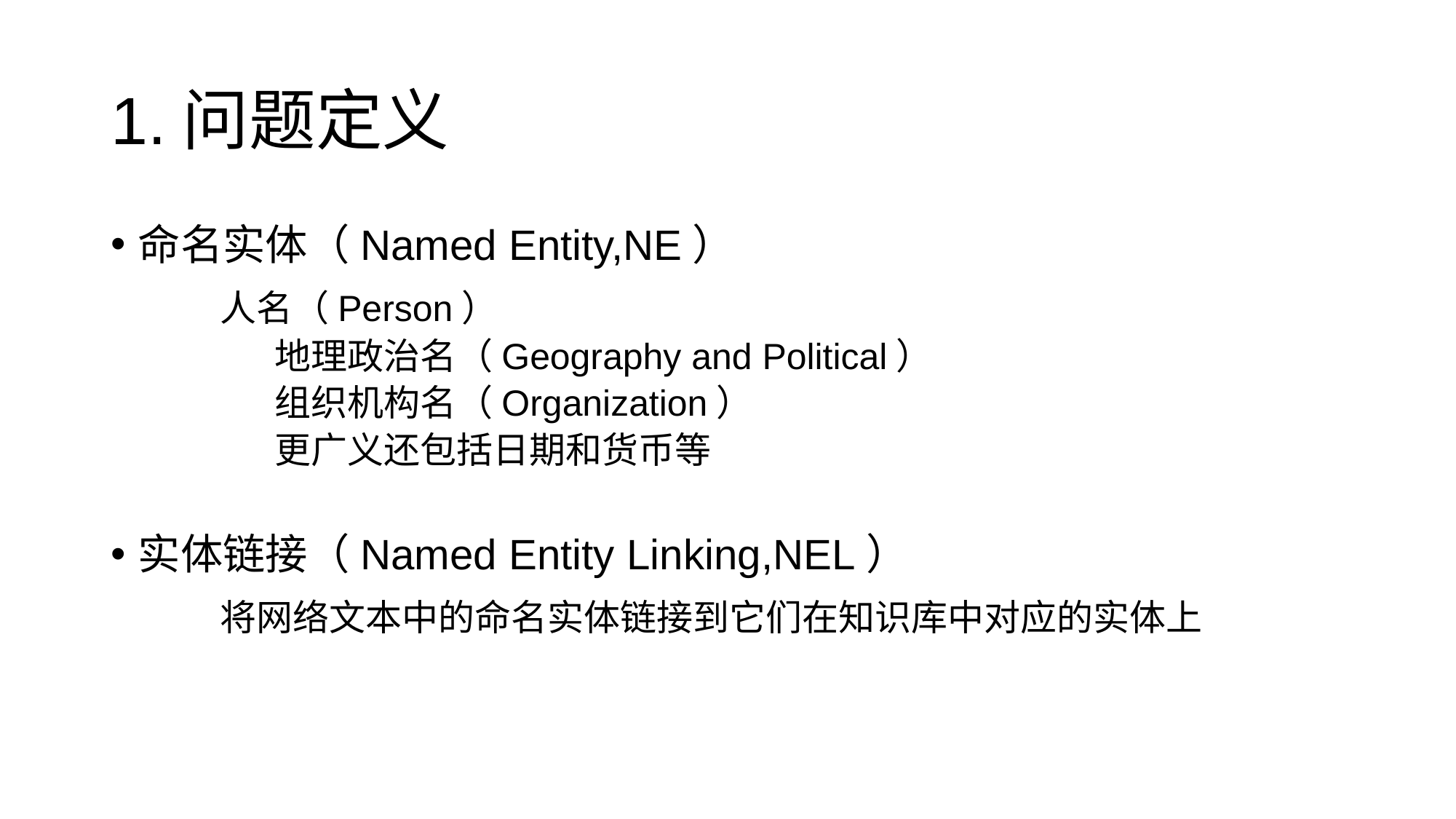

# 1.问题定义
命名实体（Named Entity,NE）
	人名（Person）
	地理政治名（Geography and Political）
	组织机构名（Organization）
	更广义还包括日期和货币等

实体链接（Named Entity Linking,NEL）
 	将网络文本中的命名实体链接到它们在知识库中对应的实体上